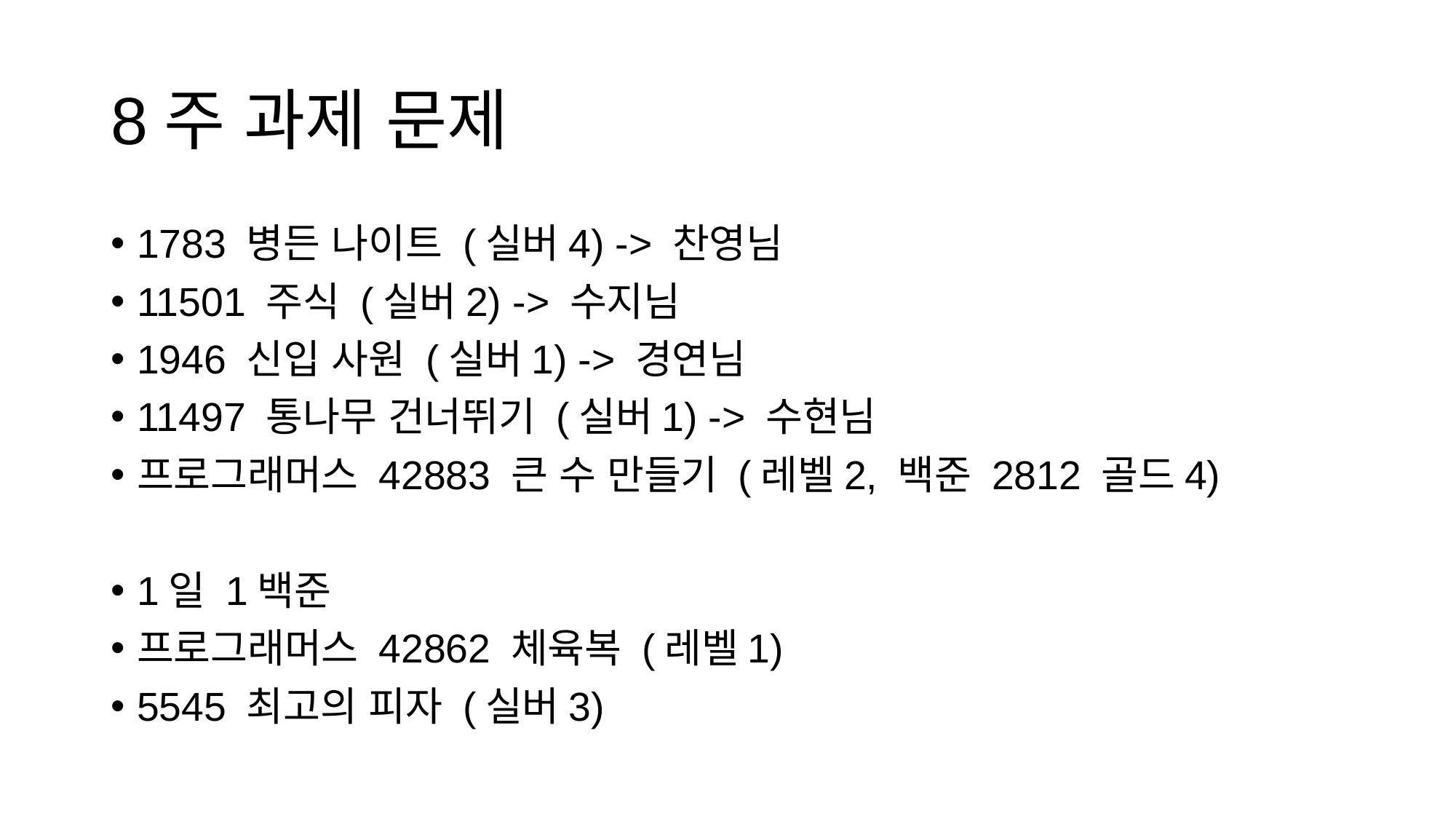

# 8주 과제 문제
1783 병든 나이트 (실버4) -> 찬영님
11501 주식 (실버2) -> 수지님
1946 신입 사원 (실버1) -> 경연님
11497 통나무 건너뛰기 (실버1) -> 수현님
프로그래머스 42883 큰 수 만들기 (레벨2, 백준 2812 골드4)

1일 1백준
프로그래머스 42862 체육복 (레벨1)
5545 최고의 피자 (실버3)